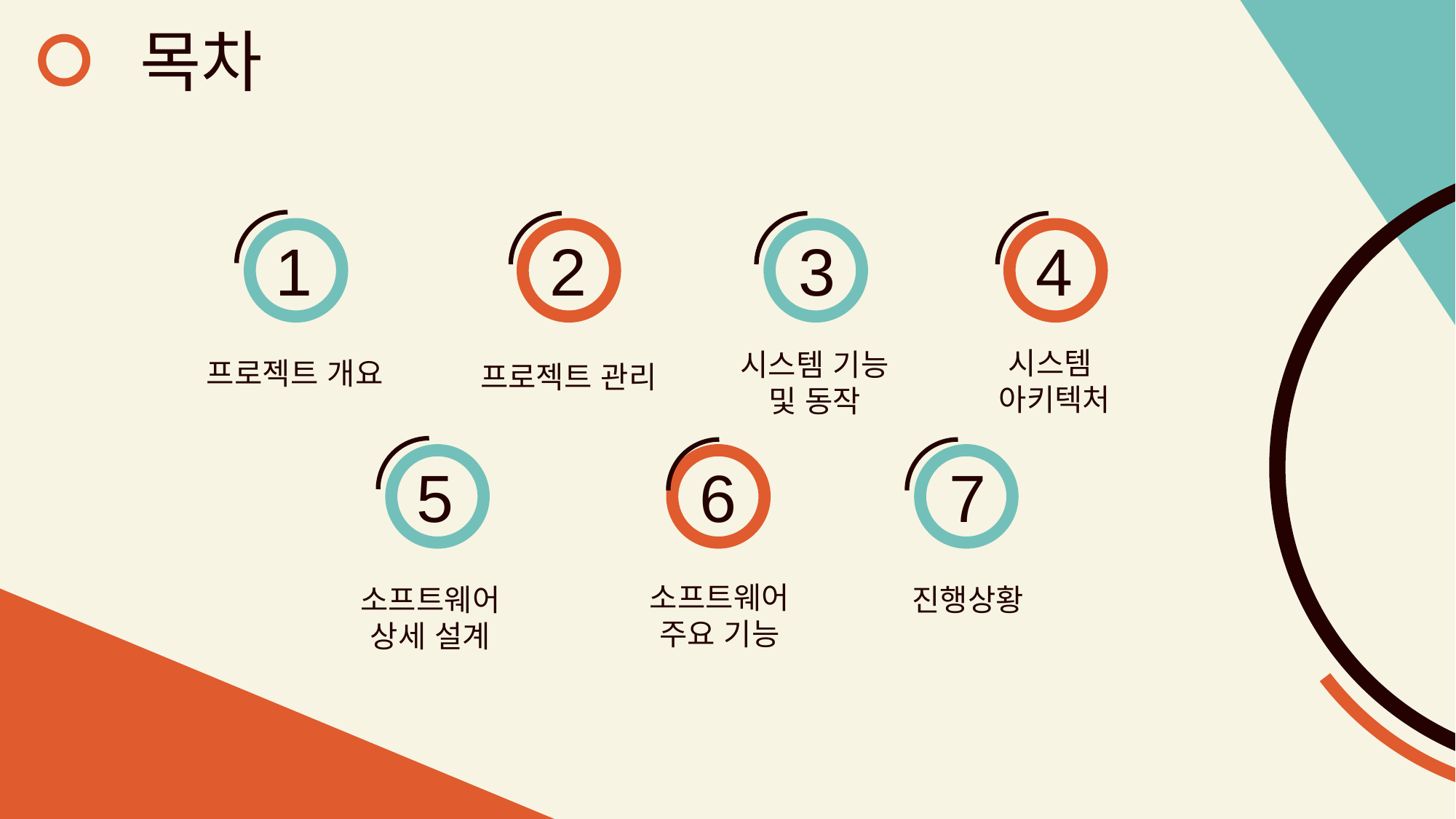

목차

1

2

3

4
시스템
아키텍처
시스템 기능 및 동작
프로젝트 개요
프로젝트 관리

5

6

7
소프트웨어 주요 기능
소프트웨어 상세 설계
진행상황